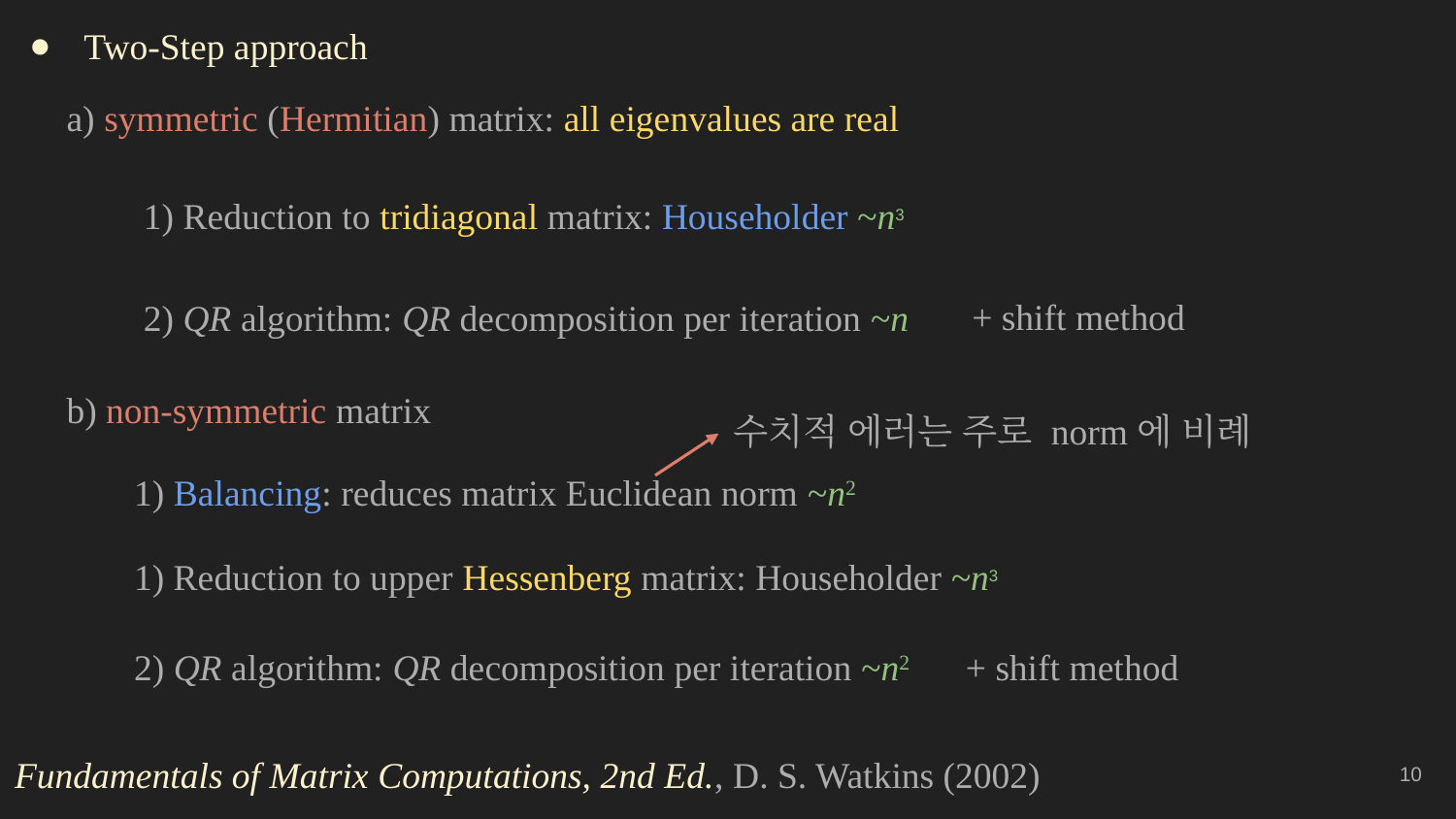

Two-Step approach
a) symmetric (Hermitian) matrix: all eigenvalues are real
1) Reduction to tridiagonal matrix: Householder ~n3
+ shift method
2) QR algorithm: QR decomposition per iteration ~n
b) non-symmetric matrix
수치적 에러는 주로 norm에 비례
1) Balancing: reduces matrix Euclidean norm ~n2
1) Reduction to upper Hessenberg matrix: Householder ~n3
2) QR algorithm: QR decomposition per iteration ~n2
+ shift method
Fundamentals of Matrix Computations, 2nd Ed., D. S. Watkins (2002)
10